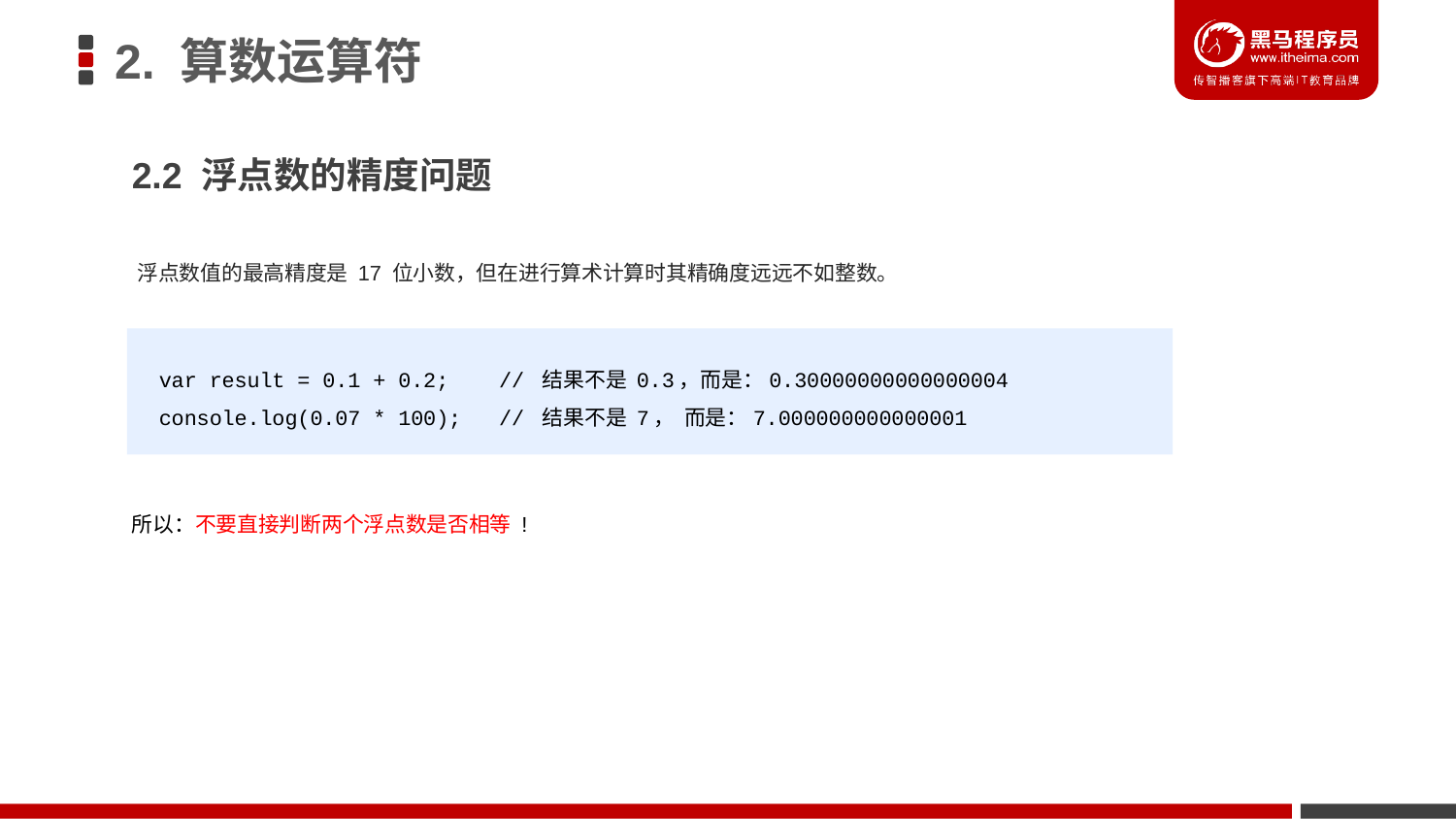

# 2. 算数运算符
2.2 浮点数的精度问题
浮点数值的最高精度是 17 位小数，但在进行算术计算时其精确度远远不如整数。
var result = 0.1 + 0.2;    // 结果不是 0.3，而是：0.30000000000000004
console.log(0.07 * 100);   // 结果不是 7，  而是：7.000000000000001
所以：不要直接判断两个浮点数是否相等 !